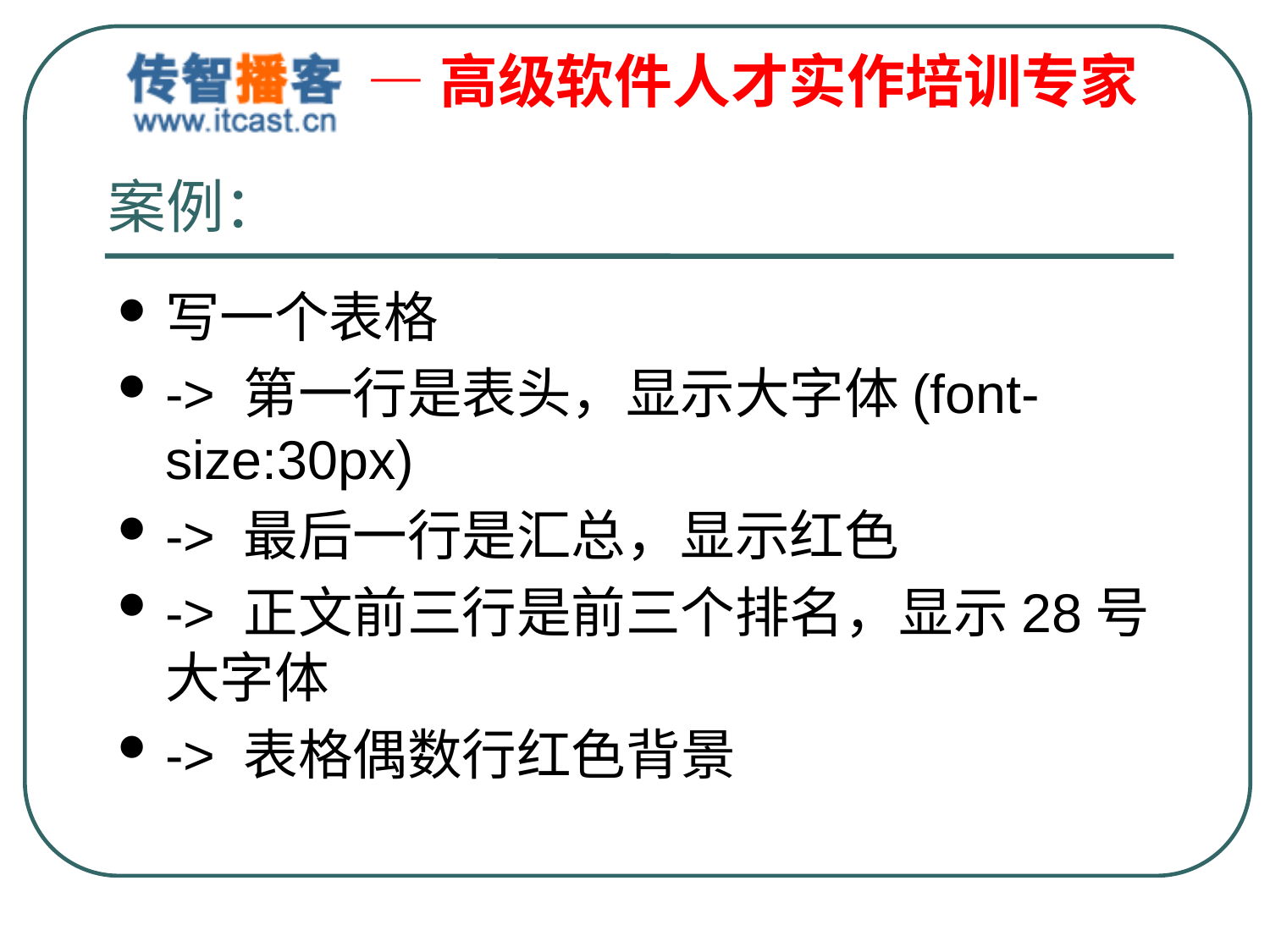

# 案例：
写一个表格
-> 第一行是表头，显示大字体(font-size:30px)
-> 最后一行是汇总，显示红色
-> 正文前三行是前三个排名，显示28号大字体
-> 表格偶数行红色背景